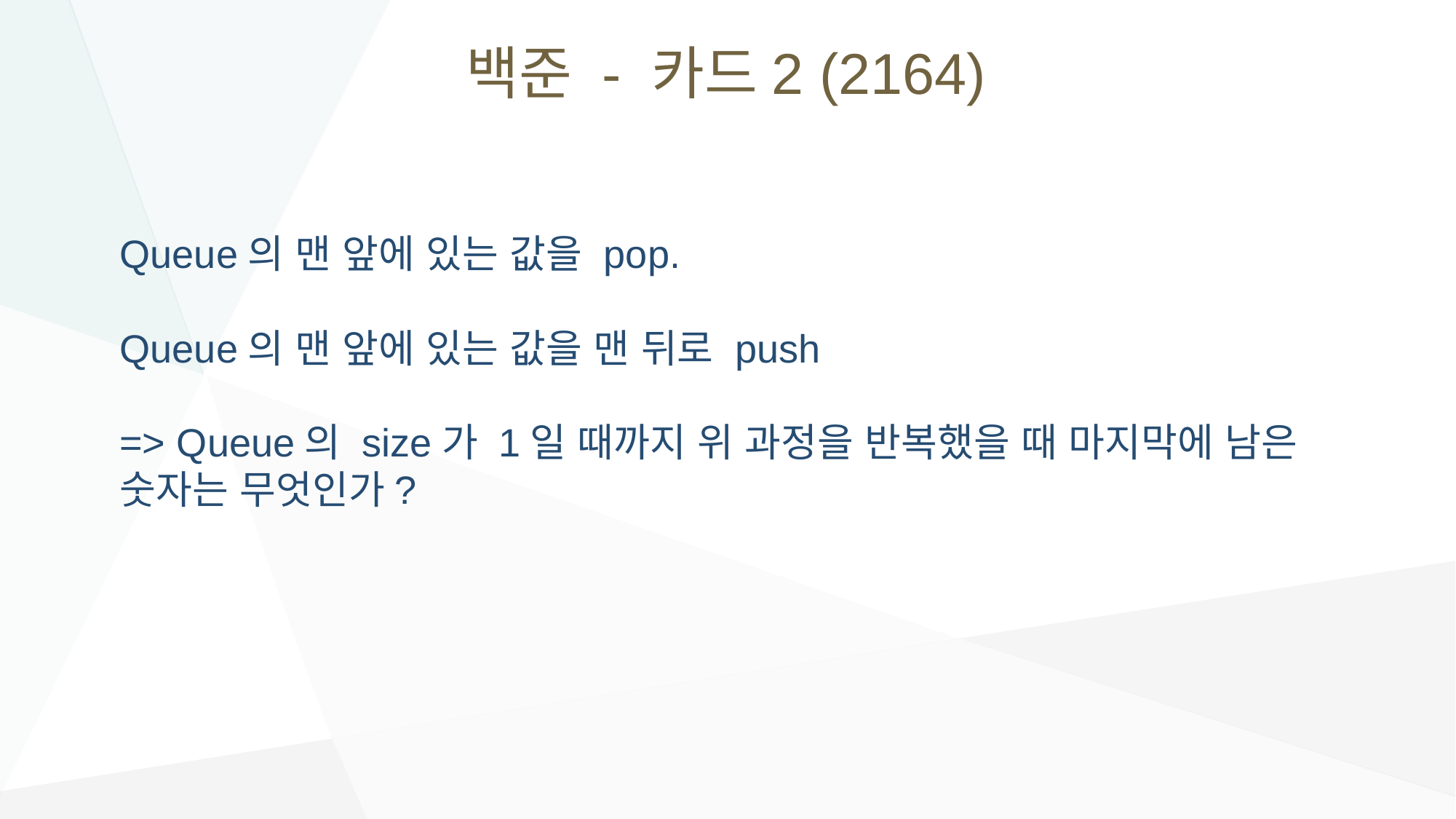

# 백준 - 카드2 (2164)
Queue의 맨 앞에 있는 값을 pop.

Queue의 맨 앞에 있는 값을 맨 뒤로 push

=> Queue의 size가 1일 때까지 위 과정을 반복했을 때 마지막에 남은 숫자는 무엇인가?